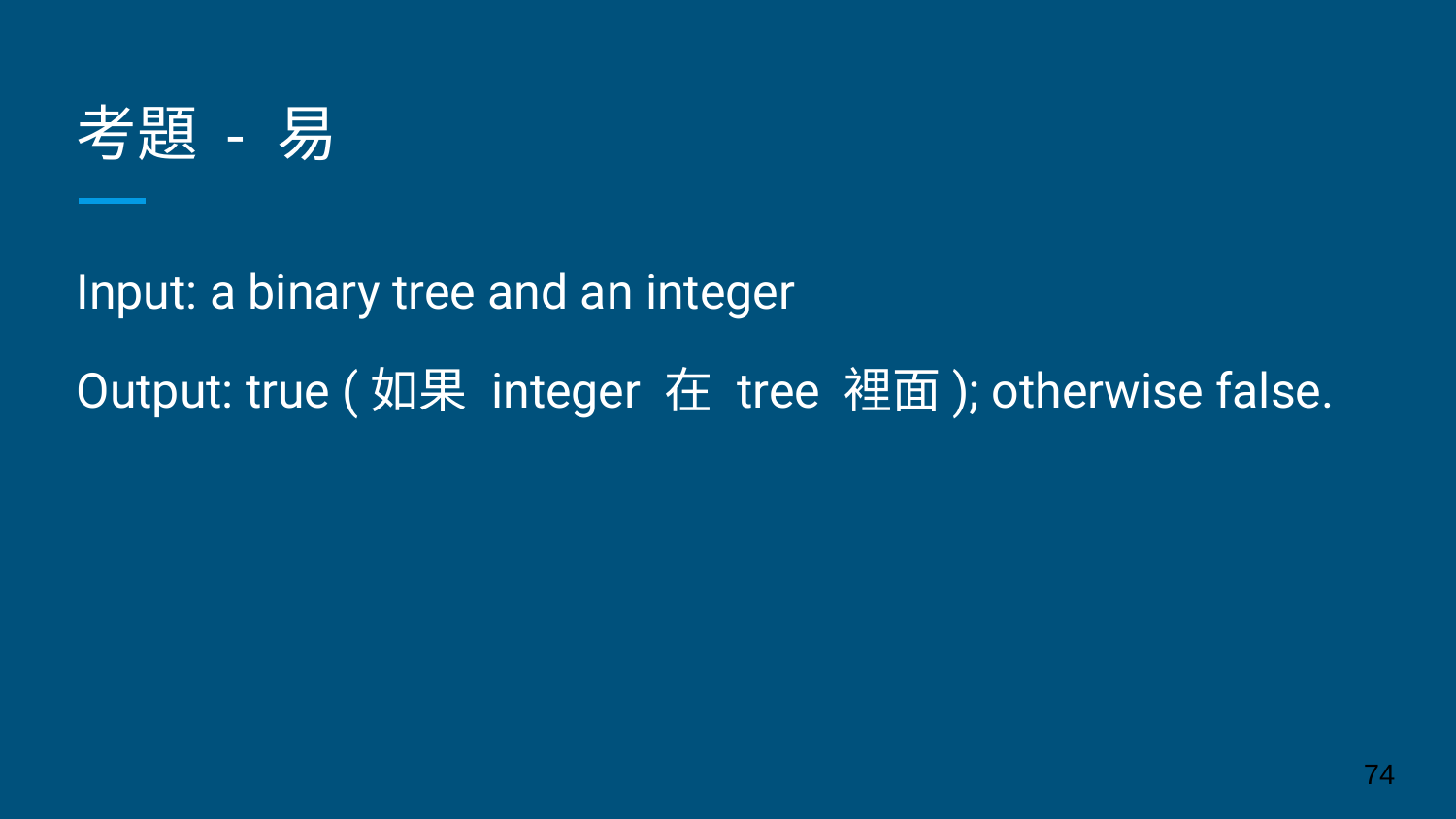

# 考題 - 易
Input: a binary tree and an integer
Output: true (如果 integer 在 tree 裡面); otherwise false.
74